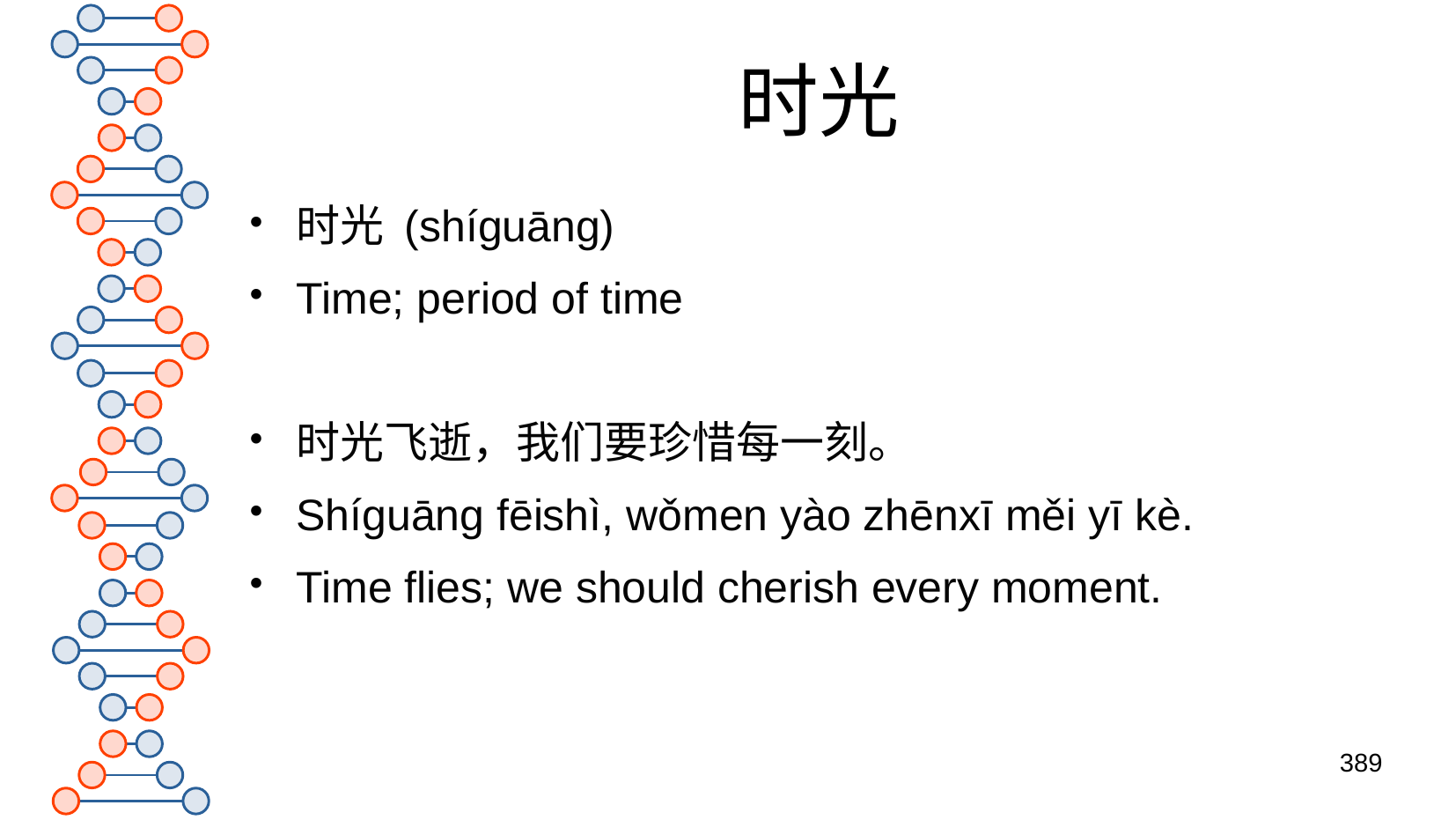

# 时光
时光 (shíguāng)
Time; period of time

时光飞逝，我们要珍惜每一刻。
Shíguāng fēishì, wǒmen yào zhēnxī měi yī kè.
Time flies; we should cherish every moment.

389